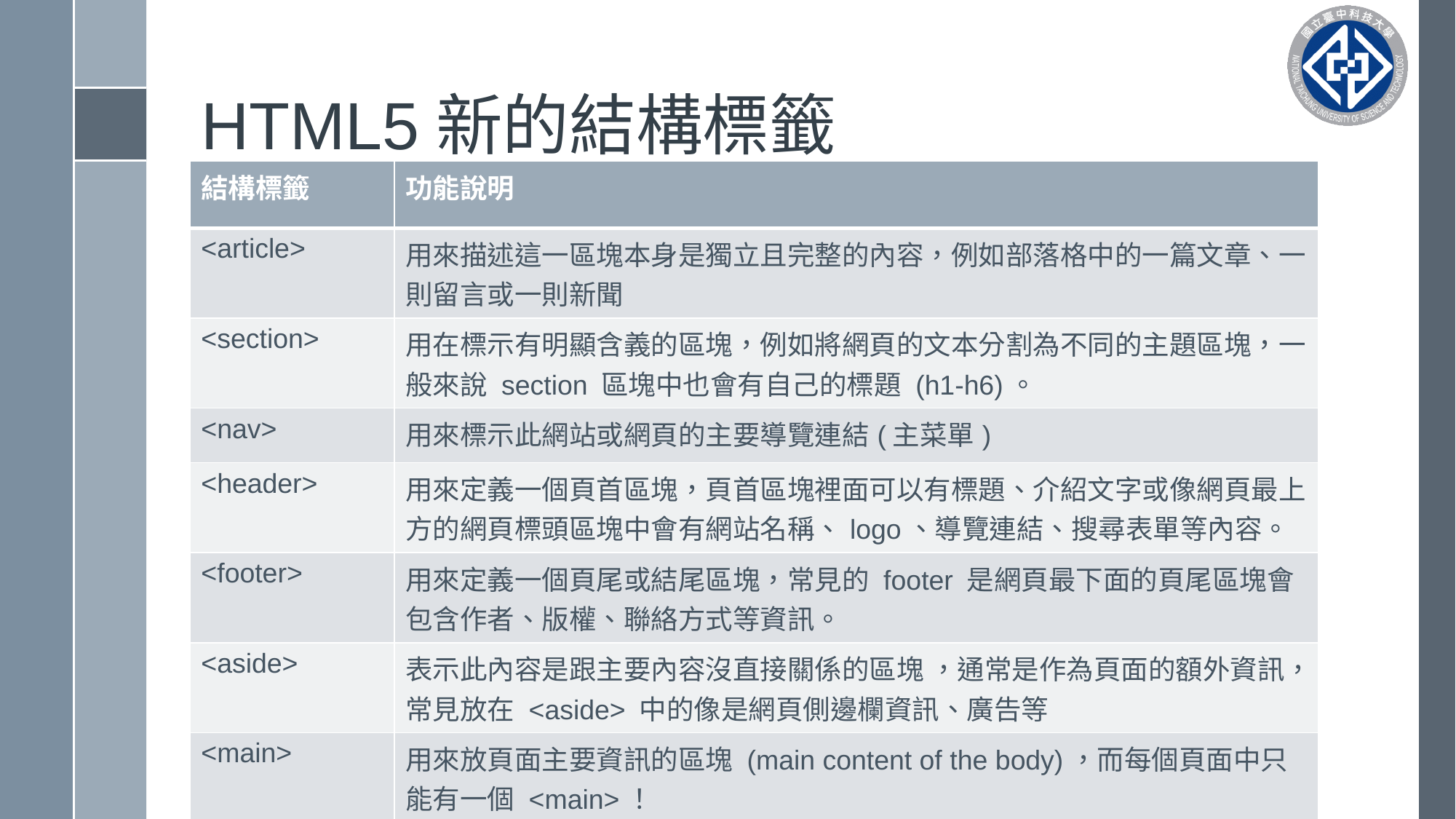

# HTML5新的結構標籤
| 結構標籤 | 功能說明 |
| --- | --- |
| <article> | 用來描述這一區塊本身是獨立且完整的內容，例如部落格中的一篇文章、一則留言或一則新聞 |
| <section> | 用在標示有明顯含義的區塊，例如將網頁的文本分割為不同的主題區塊，一般來說 section 區塊中也會有自己的標題 (h1-h6)。 |
| <nav> | 用來標示此網站或網頁的主要導覽連結(主菜單) |
| <header> | 用來定義一個頁首區塊，頁首區塊裡面可以有標題、介紹文字或像網頁最上方的網頁標頭區塊中會有網站名稱、logo、導覽連結、搜尋表單等內容。 |
| <footer> | 用來定義一個頁尾或結尾區塊，常見的 footer 是網頁最下面的頁尾區塊會包含作者、版權、聯絡方式等資訊。 |
| <aside> | 表示此內容是跟主要內容沒直接關係的區塊 ，通常是作為頁面的額外資訊，常見放在 <aside> 中的像是網頁側邊欄資訊、廣告等 |
| <main> | 用來放頁面主要資訊的區塊 (main content of the body)，而每個頁面中只能有一個 <main>！ |
| <figure> <figcaption> | 標示在主要內容中所參考引用的獨立內容，例如圖片、影片、程式碼等 |